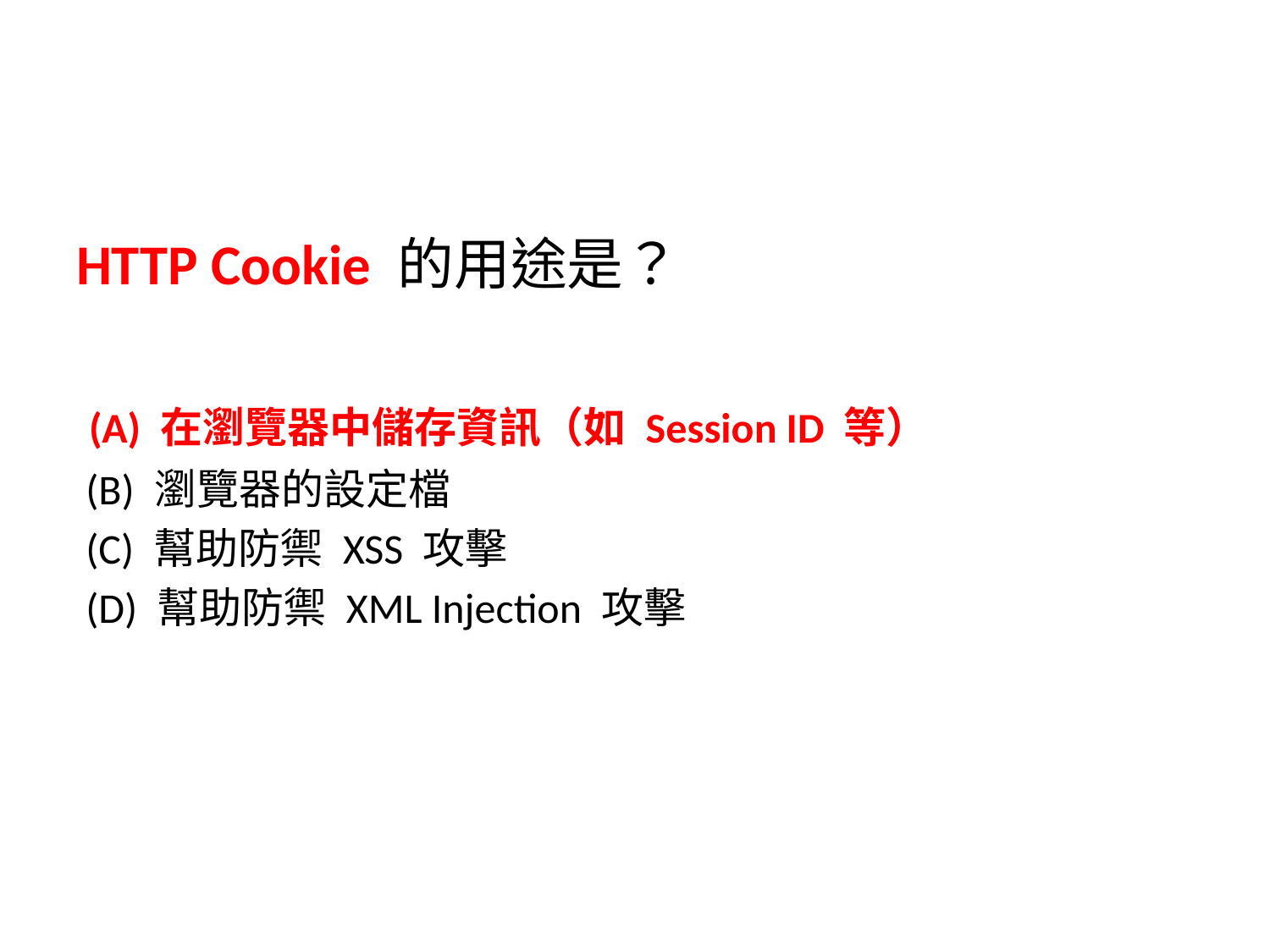

HTTP Cookie 的用途是？

 (A) 在瀏覽器中儲存資訊（如 Session ID 等）
 (B) 瀏覽器的設定檔
 (C) 幫助防禦 XSS 攻擊
 (D) 幫助防禦 XML Injection 攻擊